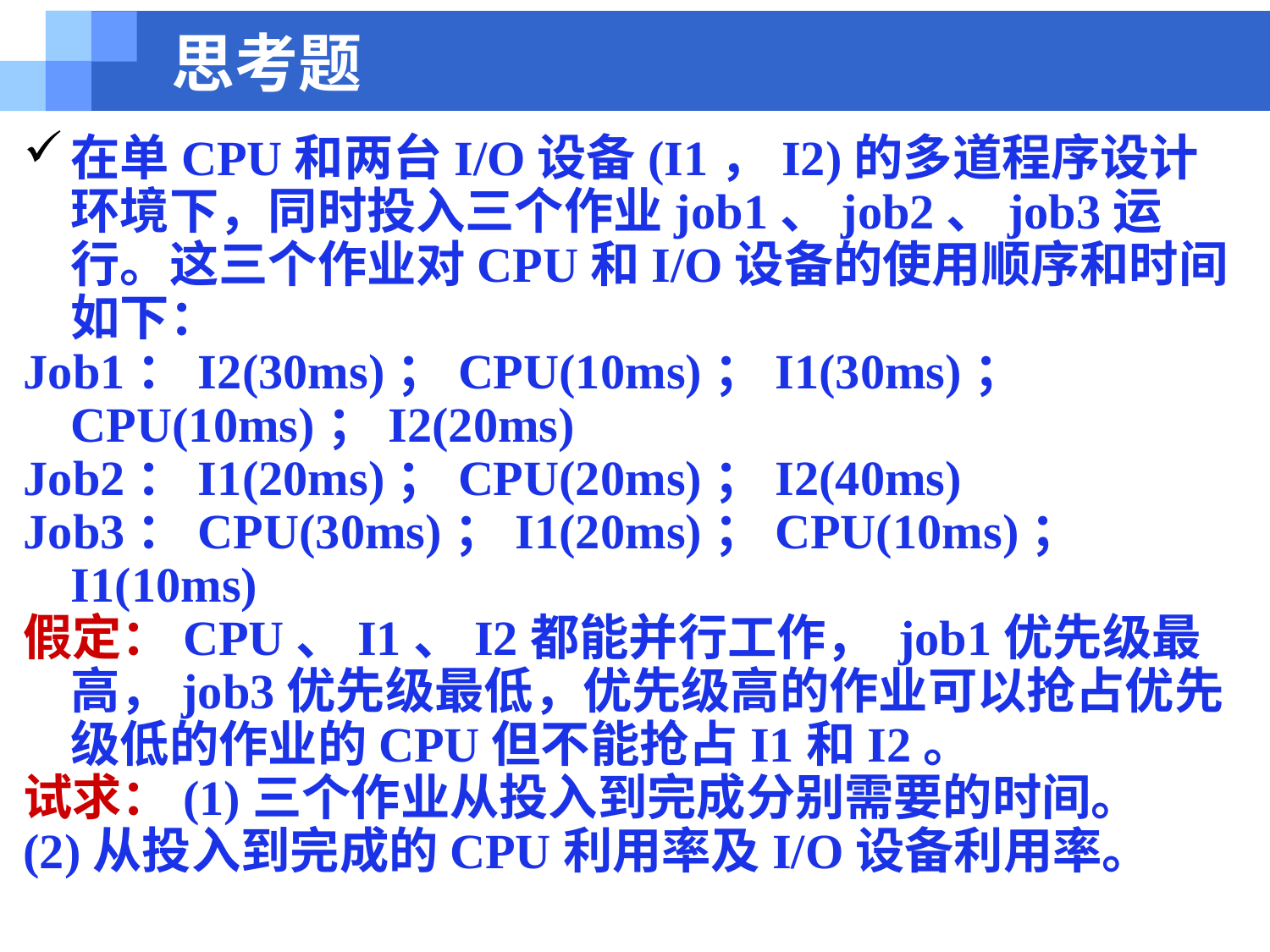

# 思考题
在单CPU和两台I/O设备(I1，I2)的多道程序设计环境下，同时投入三个作业job1、job2、job3运行。这三个作业对CPU和I/O设备的使用顺序和时间如下：
Job1：I2(30ms)；CPU(10ms)；I1(30ms)；CPU(10ms)；I2(20ms)
Job2：I1(20ms)；CPU(20ms)；I2(40ms)
Job3：CPU(30ms)；I1(20ms)；CPU(10ms)；I1(10ms)
假定：CPU、I1、I2都能并行工作， job1优先级最高，job3优先级最低，优先级高的作业可以抢占优先级低的作业的CPU但不能抢占I1和I2。
试求：(1)三个作业从投入到完成分别需要的时间。
(2)从投入到完成的CPU利用率及I/O设备利用率。